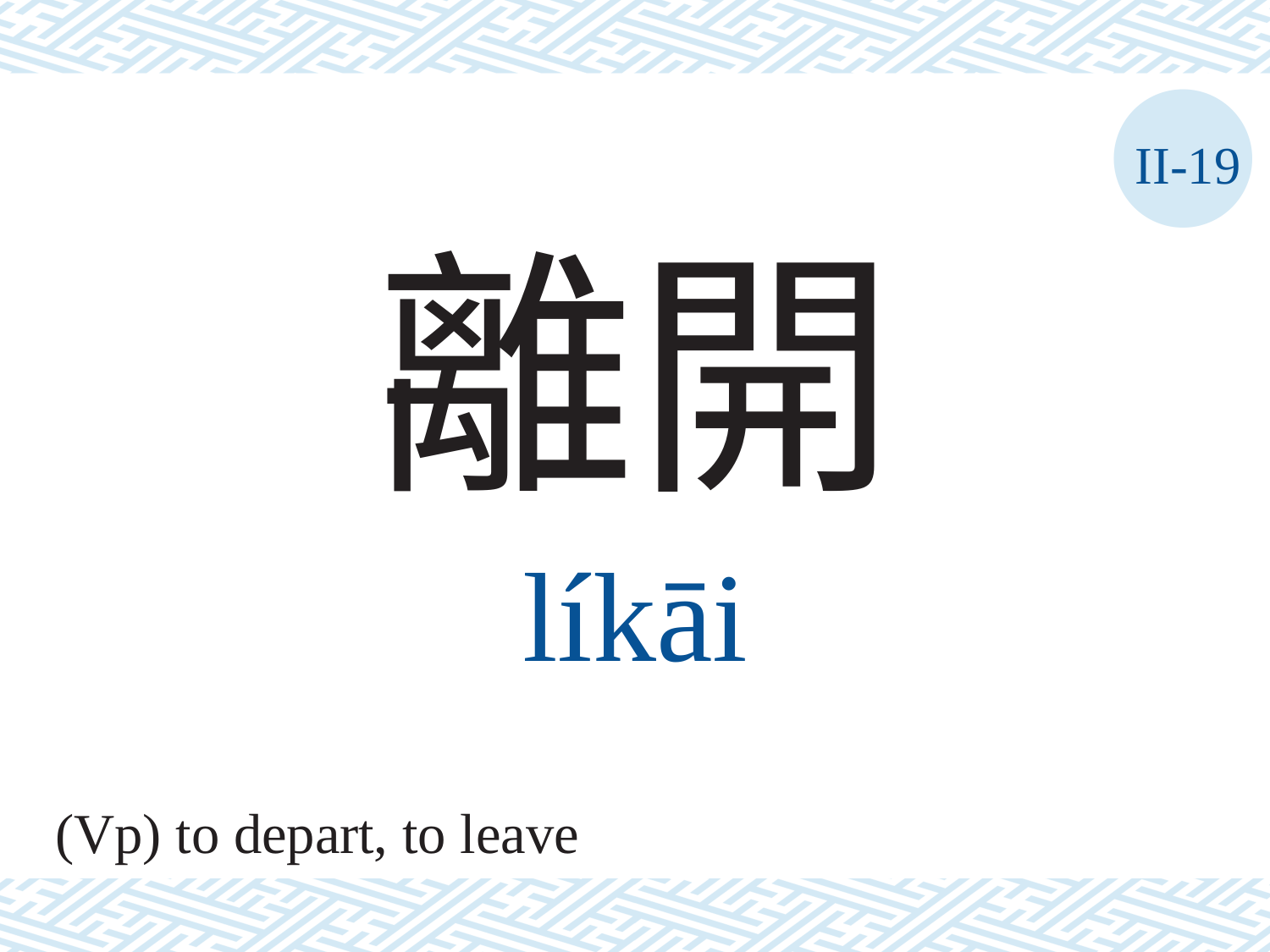

II-19
離開
líkāi
(Vp) to depart, to leave